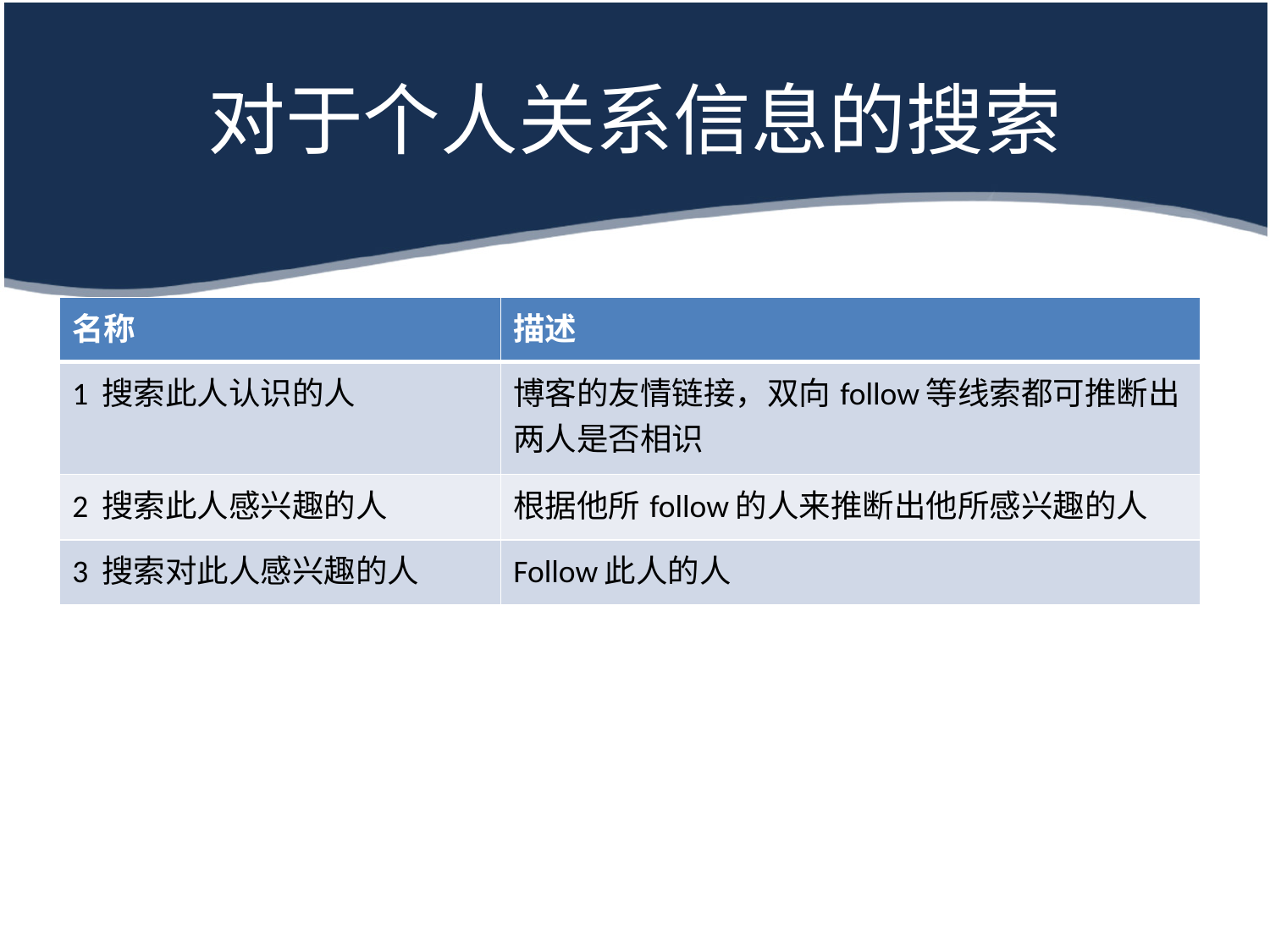

# 对于个人关系信息的搜索
| 名称 | 描述 |
| --- | --- |
| 1 搜索此人认识的人 | 博客的友情链接，双向follow等线索都可推断出两人是否相识 |
| 2 搜索此人感兴趣的人 | 根据他所follow的人来推断出他所感兴趣的人 |
| 3 搜索对此人感兴趣的人 | Follow此人的人 |